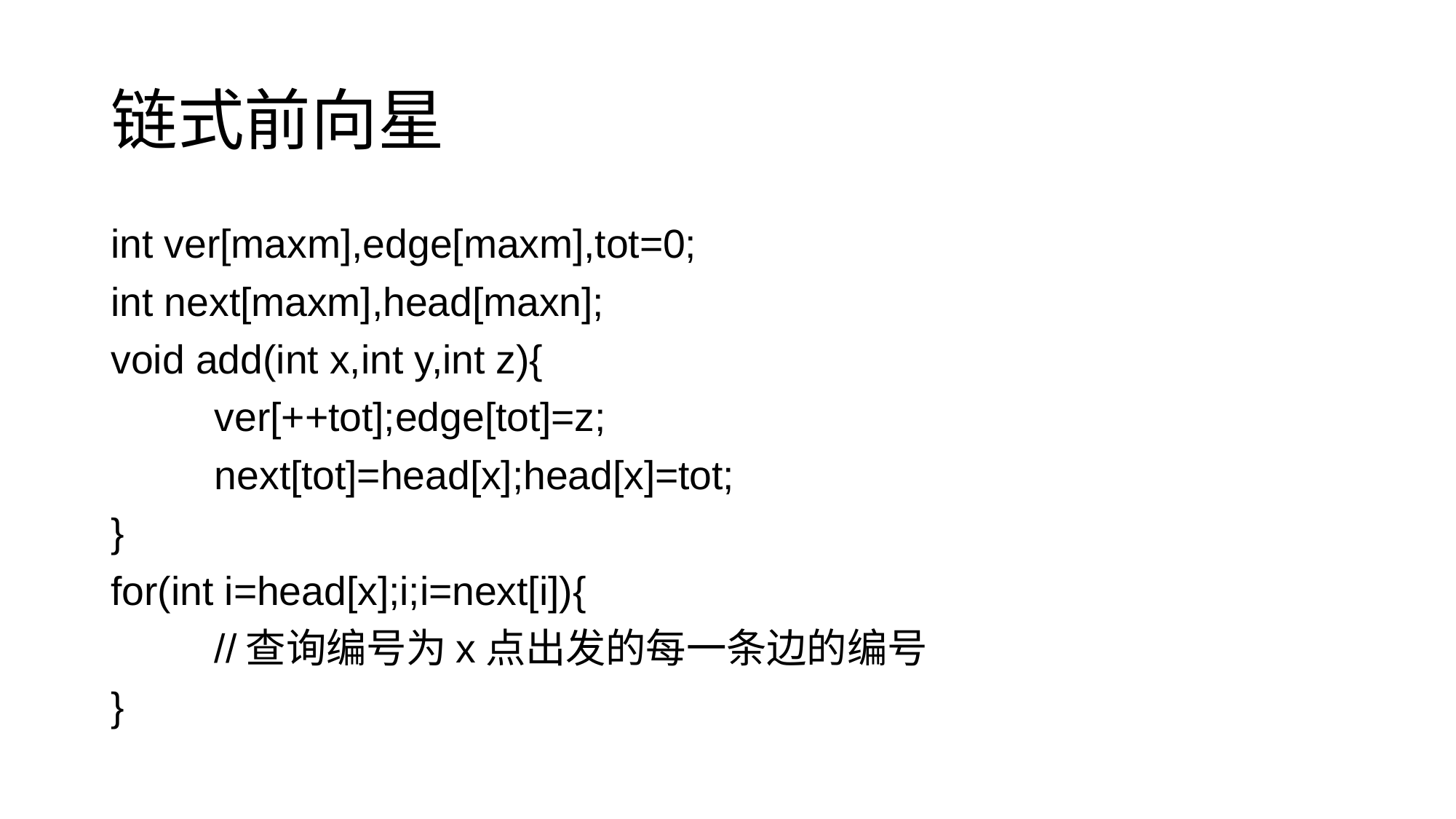

# 链式前向星
int ver[maxm],edge[maxm],tot=0;
int next[maxm],head[maxn];
void add(int x,int y,int z){
	ver[++tot];edge[tot]=z;
	next[tot]=head[x];head[x]=tot;
}
for(int i=head[x];i;i=next[i]){
	//查询编号为x点出发的每一条边的编号
}